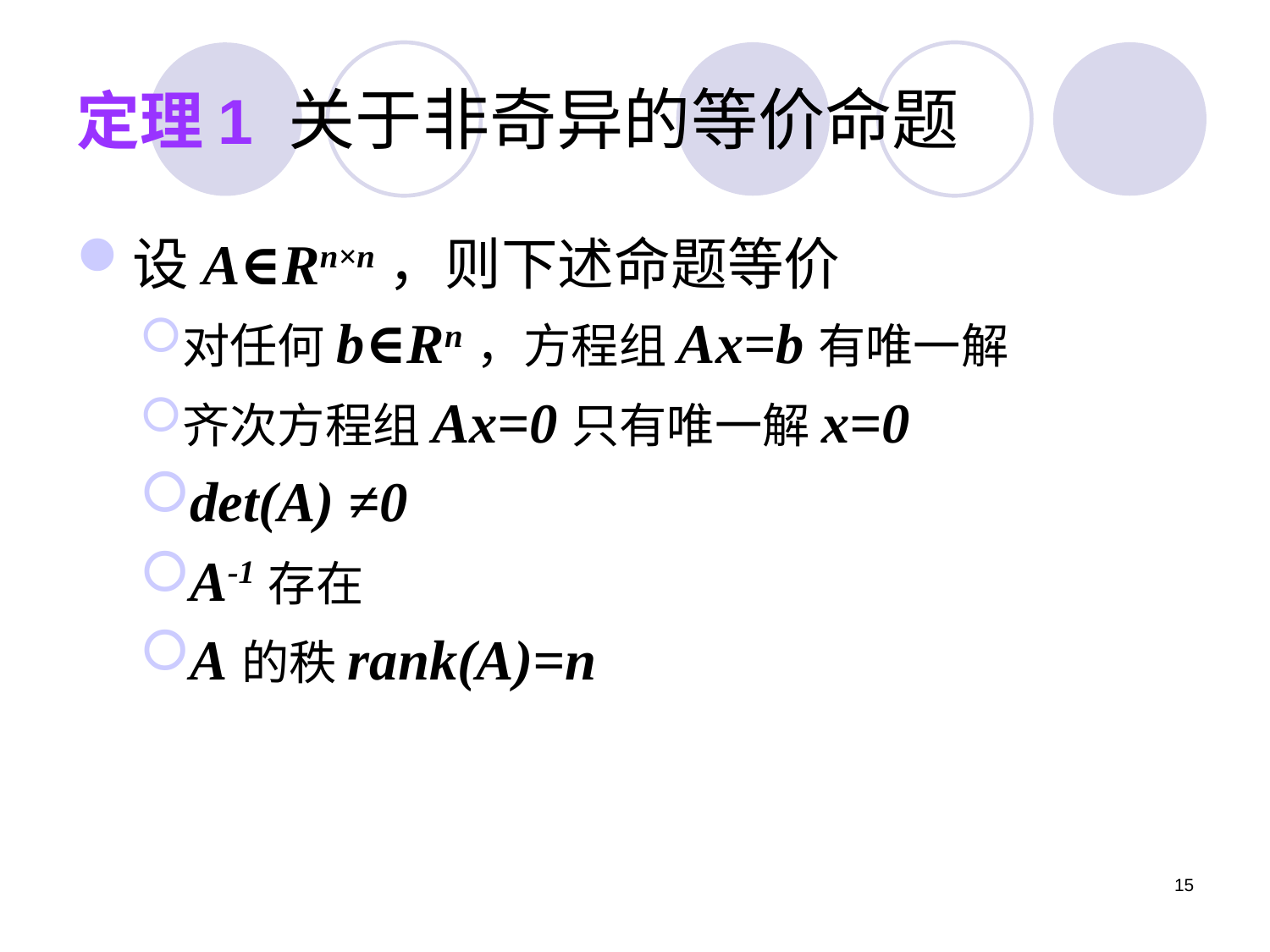

# 定理1 关于非奇异的等价命题
设A∈Rn×n，则下述命题等价
对任何b∈Rn，方程组Ax=b有唯一解
齐次方程组Ax=0只有唯一解x=0
det(A) ≠0
A-1存在
A的秩rank(A)=n
15